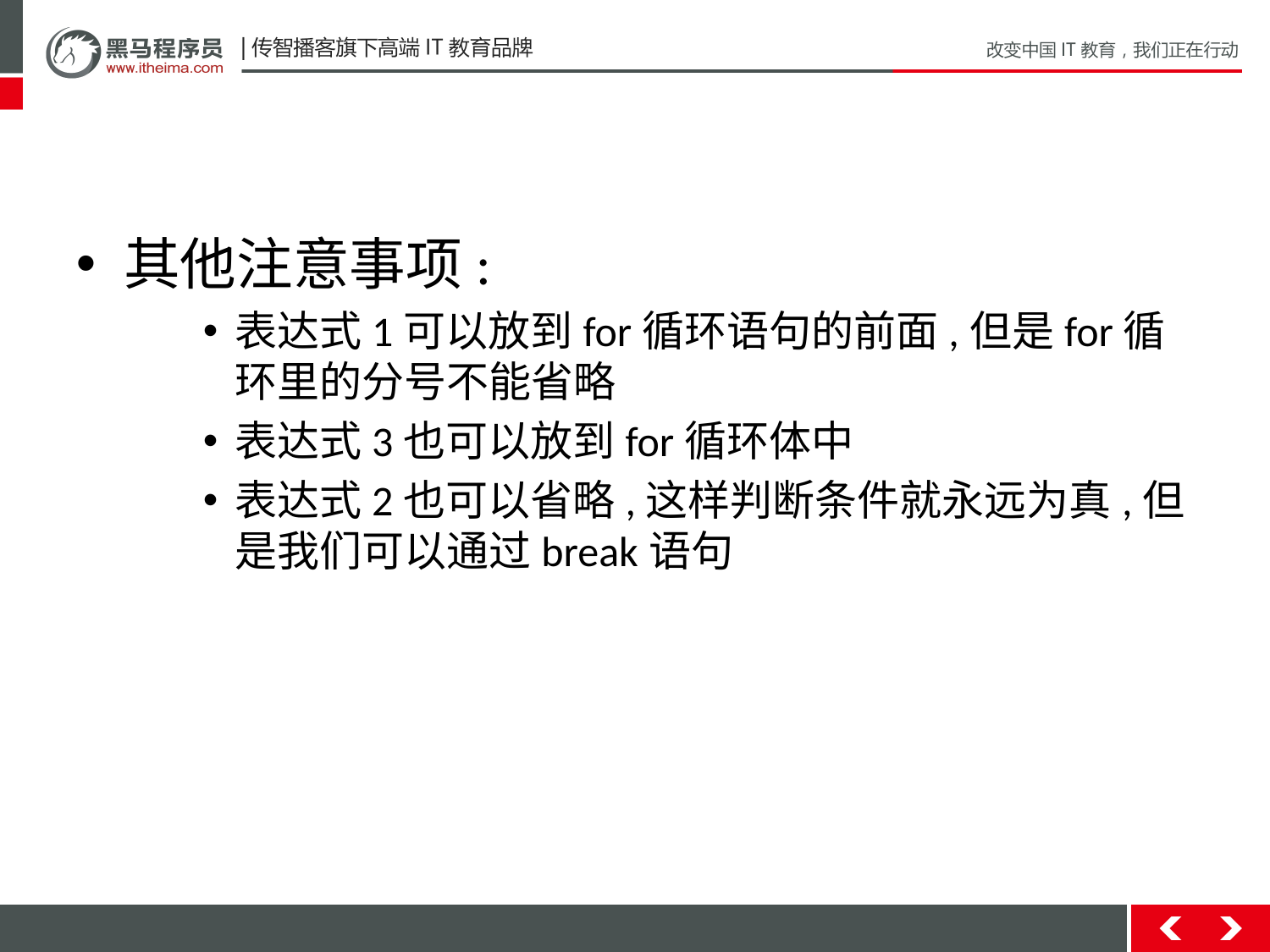

#
其他注意事项:
表达式1可以放到for循环语句的前面,但是for循环里的分号不能省略
表达式3也可以放到for循环体中
表达式2也可以省略,这样判断条件就永远为真,但是我们可以通过break语句